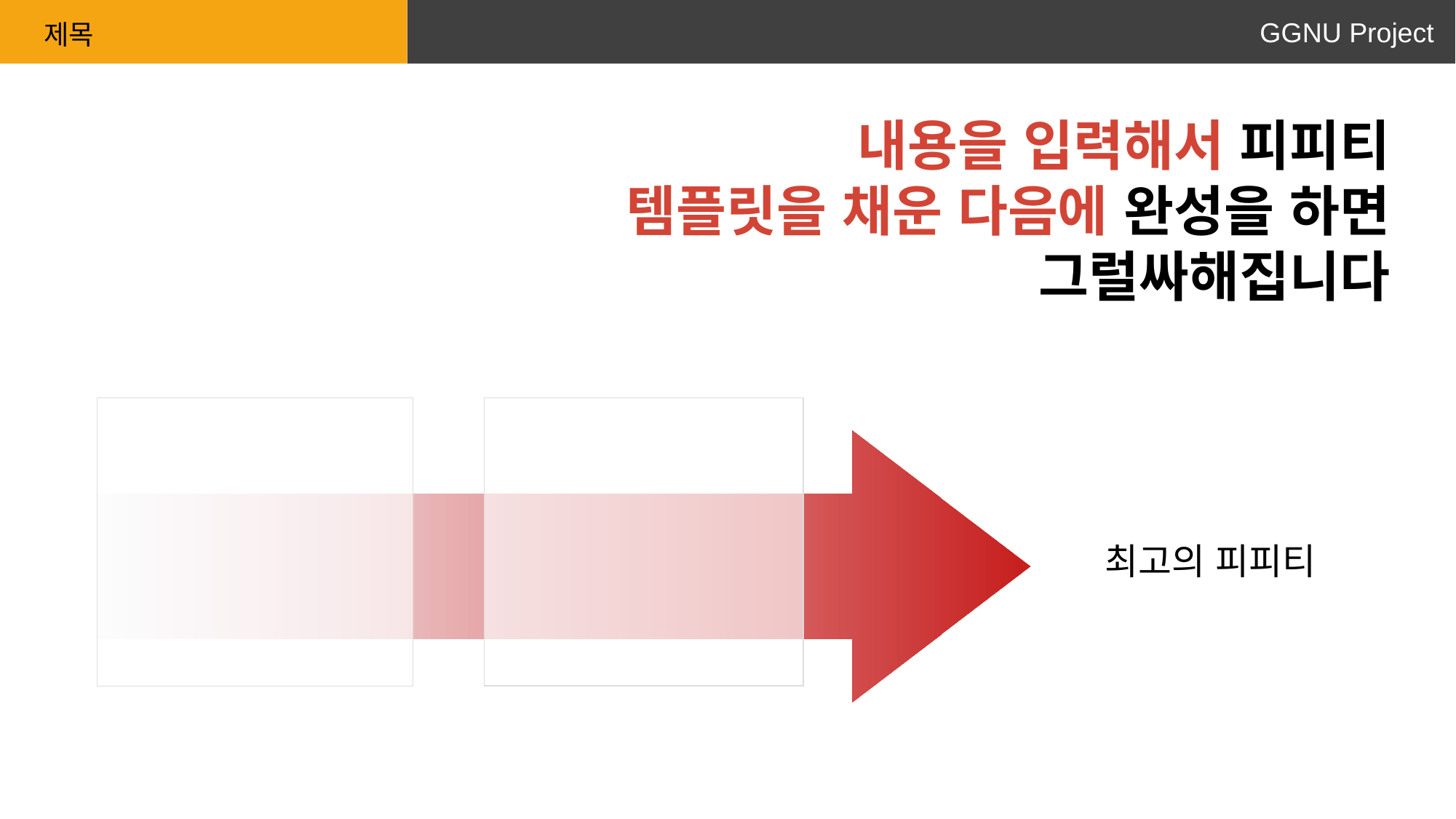

GGNU Project
제목
내용을 입력해서 피피티
템플릿을 채운 다음에 완성을 하면
그럴싸해집니다

최고의 피피티